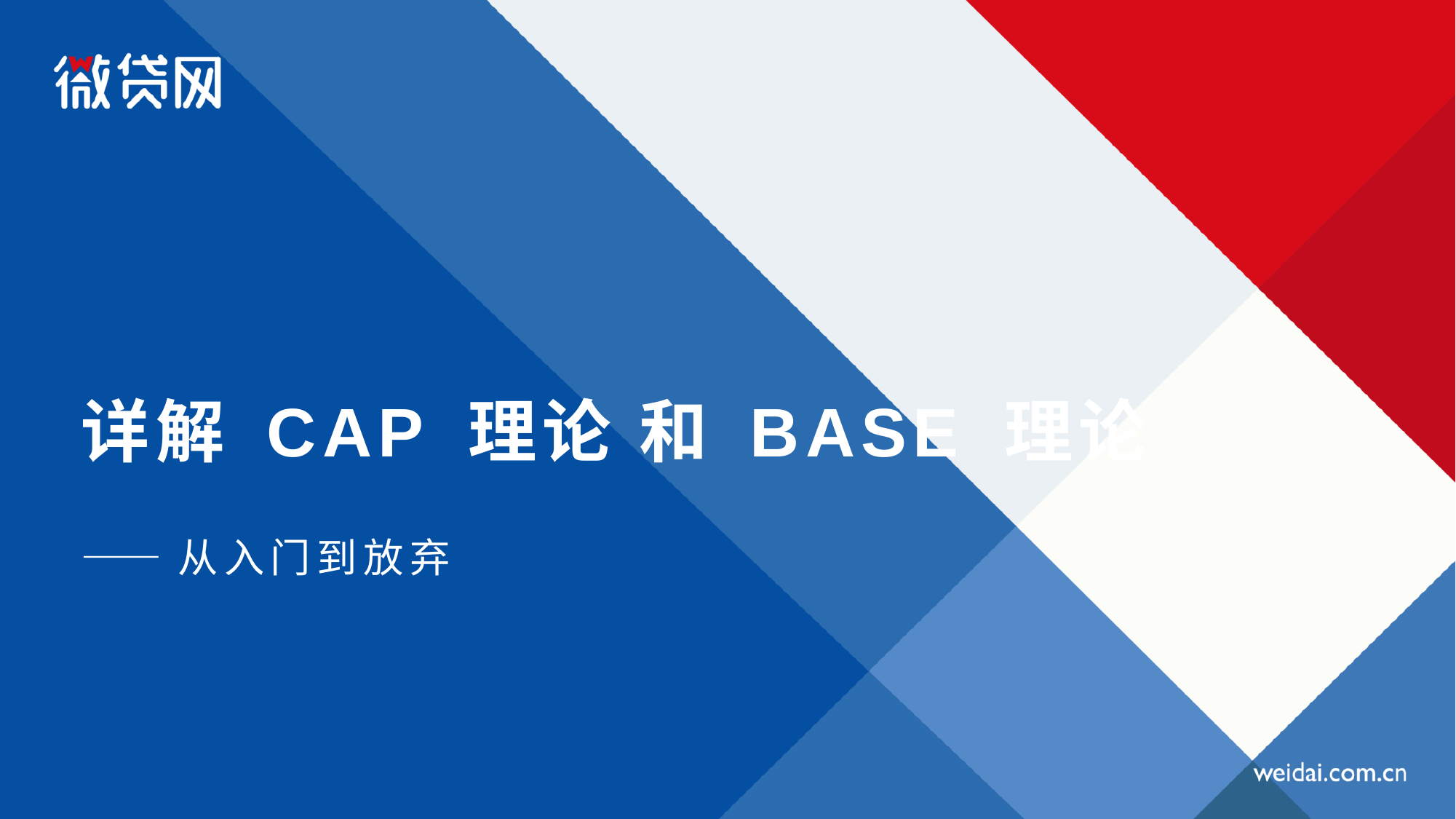

# 详解 CAP 理论 和 BASE 理论
——从入门到放弃